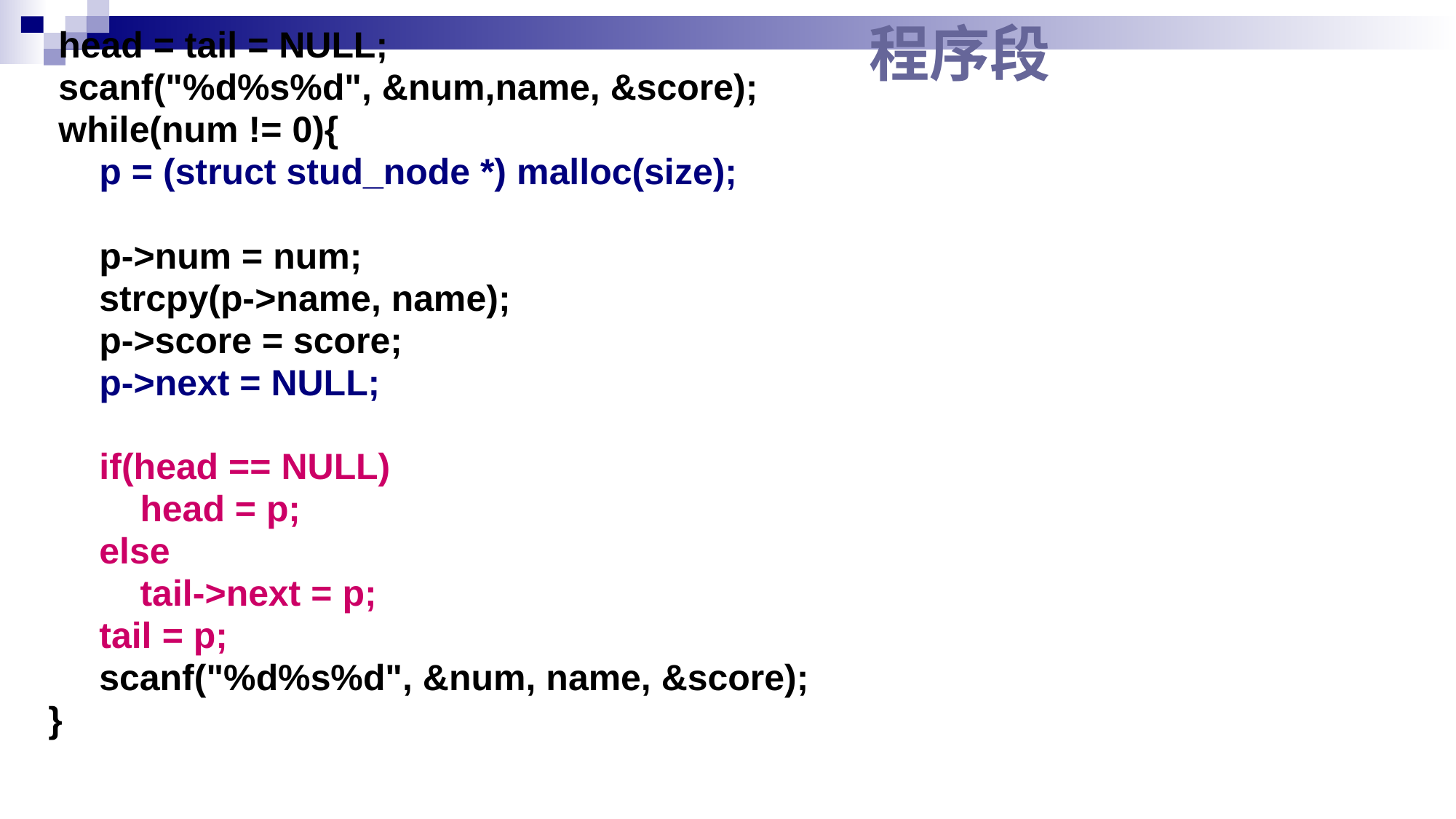

# 程序段
    head = tail = NULL;
    scanf("%d%s%d", &num,name, &score);
    while(num != 0){
        p = (struct stud_node *) malloc(size);

        p->num = num;
        strcpy(p->name, name);
        p->score = score;
        p->next = NULL;

        if(head == NULL)
            head = p;
        else
            tail->next = p;
        tail = p;
        scanf("%d%s%d", &num, name, &score);
   }